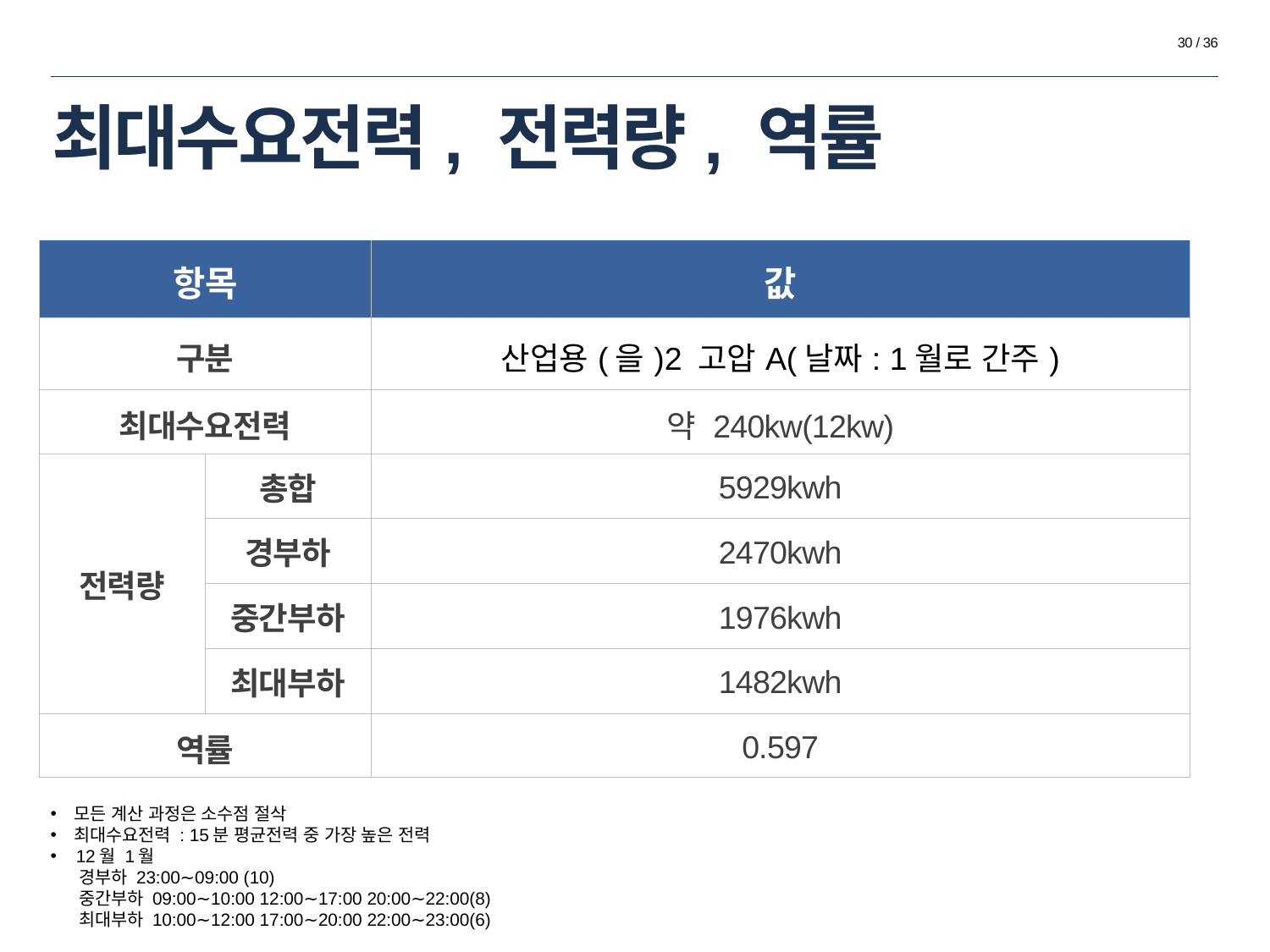

30 / 36
최대수요전력, 전력량, 역률
| 항목 |  | 값 |
| --- | --- | --- |
| 구분 |  | 산업용(을)2 고압A(날짜: 1월로 간주) |
| 최대수요전력 |  | 약 240kw(12kw) |
| 전력량 | 총합 | 5929kwh |
|  | 경부하 | 2470kwh |
|  | 중간부하 | 1976kwh |
|  | 최대부하 | 1482kwh |
| 역률 |  | 0.597 |
모든 계산 과정은 소수점 절삭
최대수요전력 : 15분 평균전력 중 가장 높은 전력
    12월 1월
     경부하 23:00∼09:00 (10)
     중간부하 09:00∼10:00 12:00∼17:00 20:00∼22:00(8)
     최대부하 10:00∼12:00 17:00∼20:00 22:00∼23:00(6)